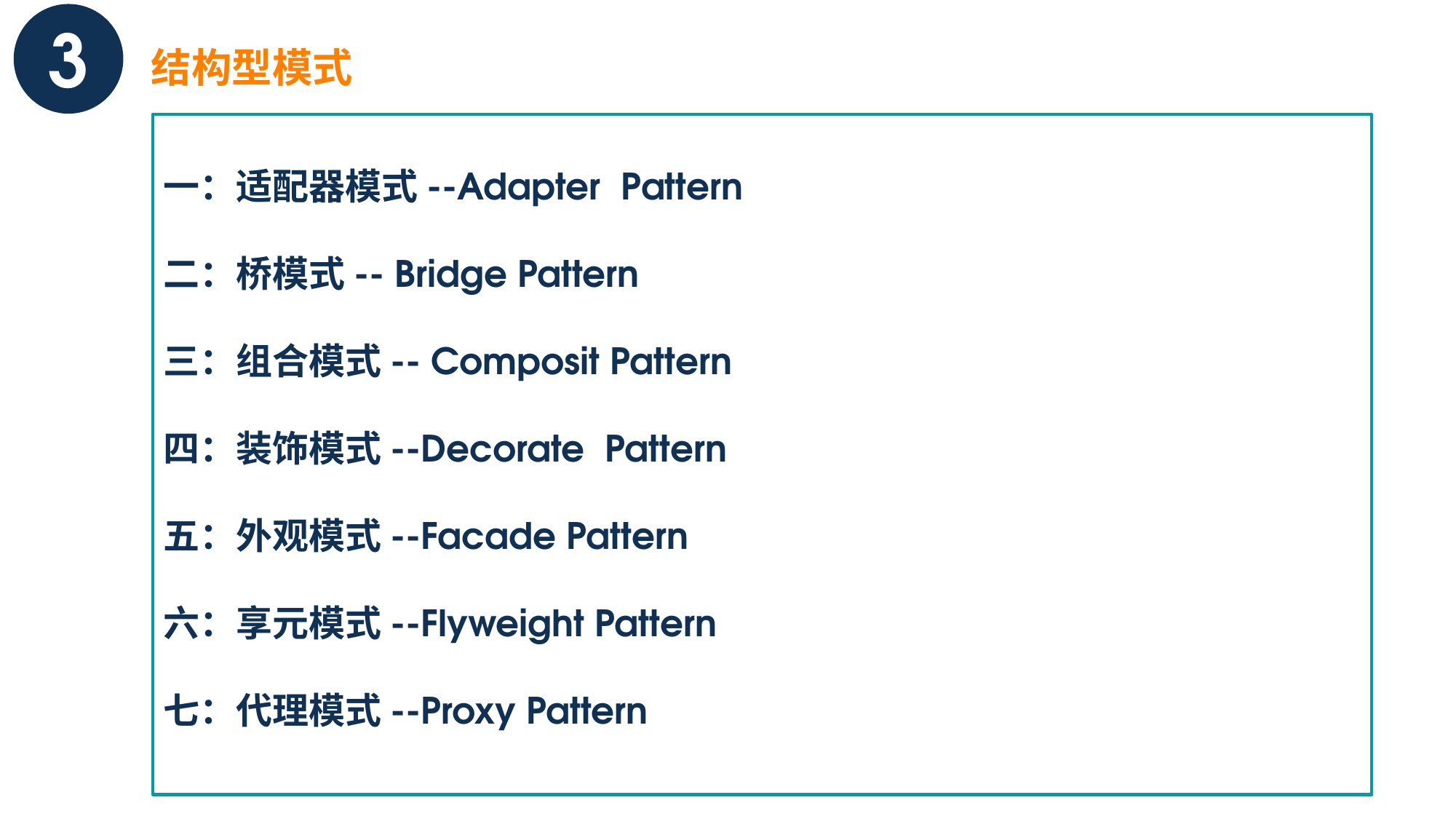

3
结构型模式
创建型模式
CREAT PATTERN

一：适配器模式--Adapter  Pattern

二：桥模式-- Bridge Pattern

三：组合模式-- Composit Pattern

四：装饰模式--Decorate  Pattern

五：外观模式--Facade Pattern

六：享元模式--Flyweight Pattern

七：代理模式--Proxy Pattern